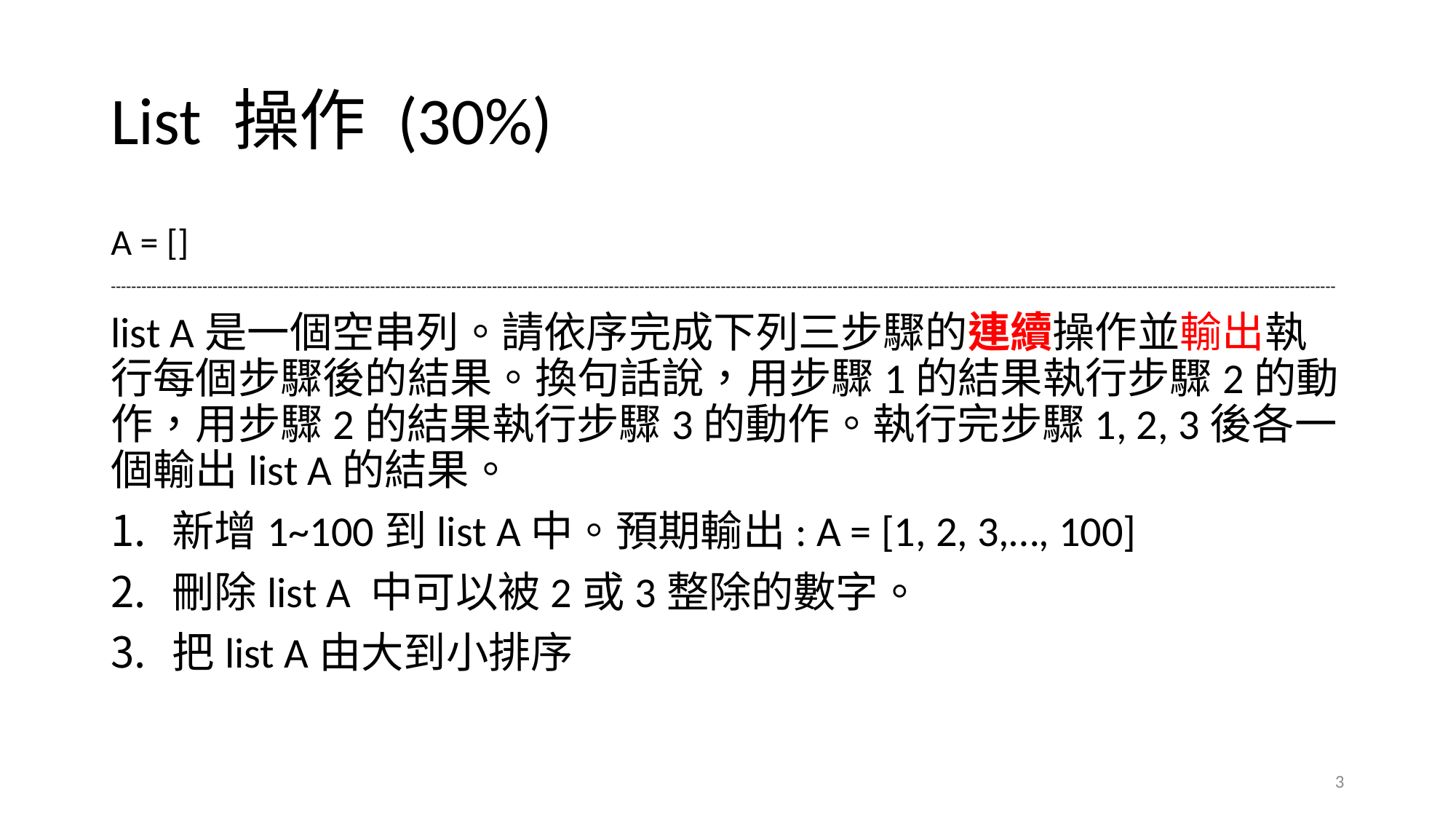

# List 操作 (30%)
A = []
-------------------------------------------------------------------------------------------------------------------------------------------------------------------------------------------------------------------------------------------------
list A是一個空串列。請依序完成下列三步驟的連續操作並輸出執行每個步驟後的結果。換句話說，用步驟1的結果執行步驟2的動作，用步驟2的結果執行步驟3的動作。執行完步驟1, 2, 3後各一個輸出list A的結果。
新增1~100到list A中。預期輸出: A = [1, 2, 3,…, 100]
刪除list A 中可以被2或3整除的數字。
把list A由大到小排序

3